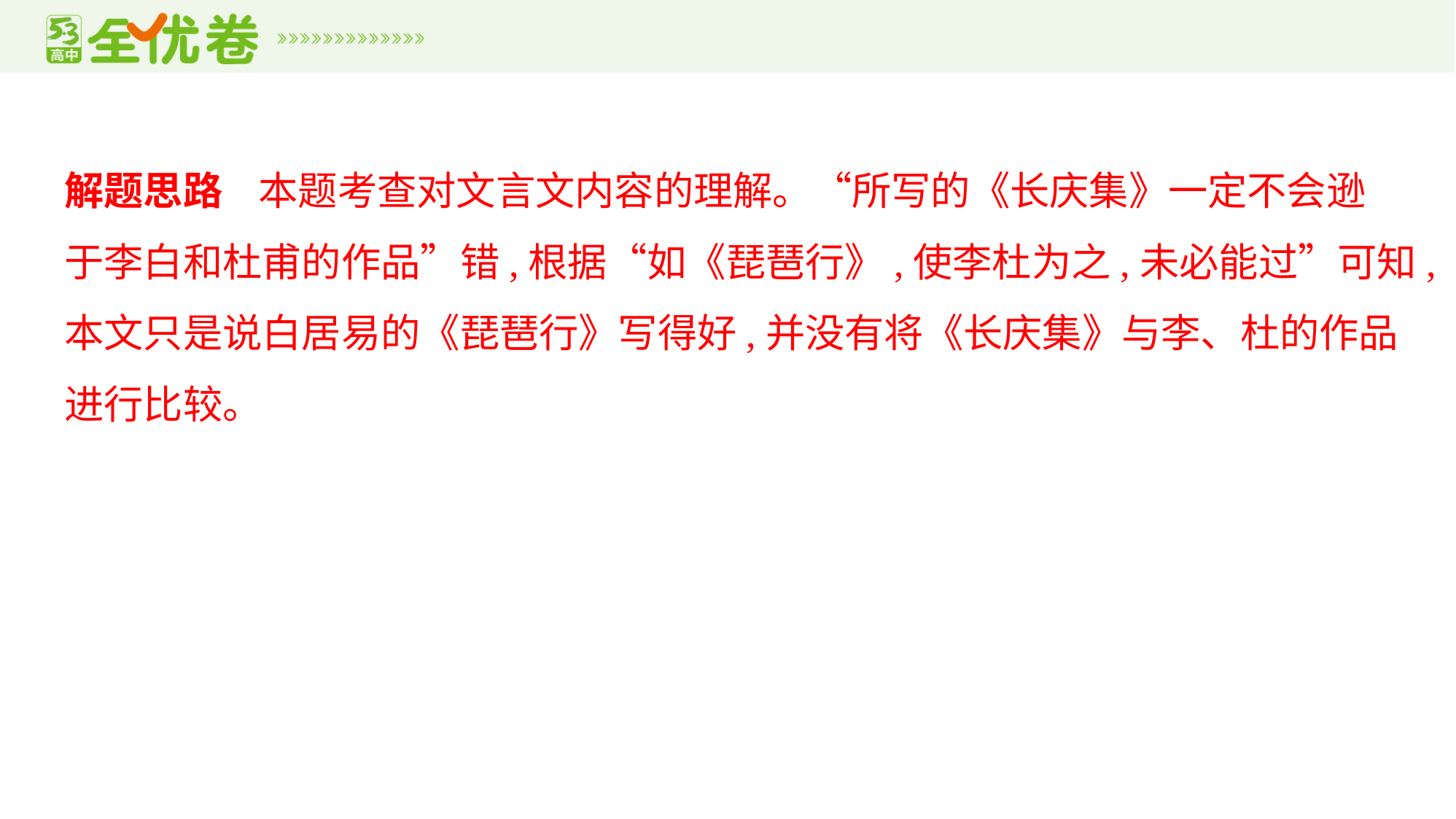

解题思路    本题考查对文言文内容的理解。“所写的《长庆集》一定不会逊
于李白和杜甫的作品”错,根据“如《琵琶行》,使李杜为之,未必能过”可知,
本文只是说白居易的《琵琶行》写得好,并没有将《长庆集》与李、杜的作品
进行比较。